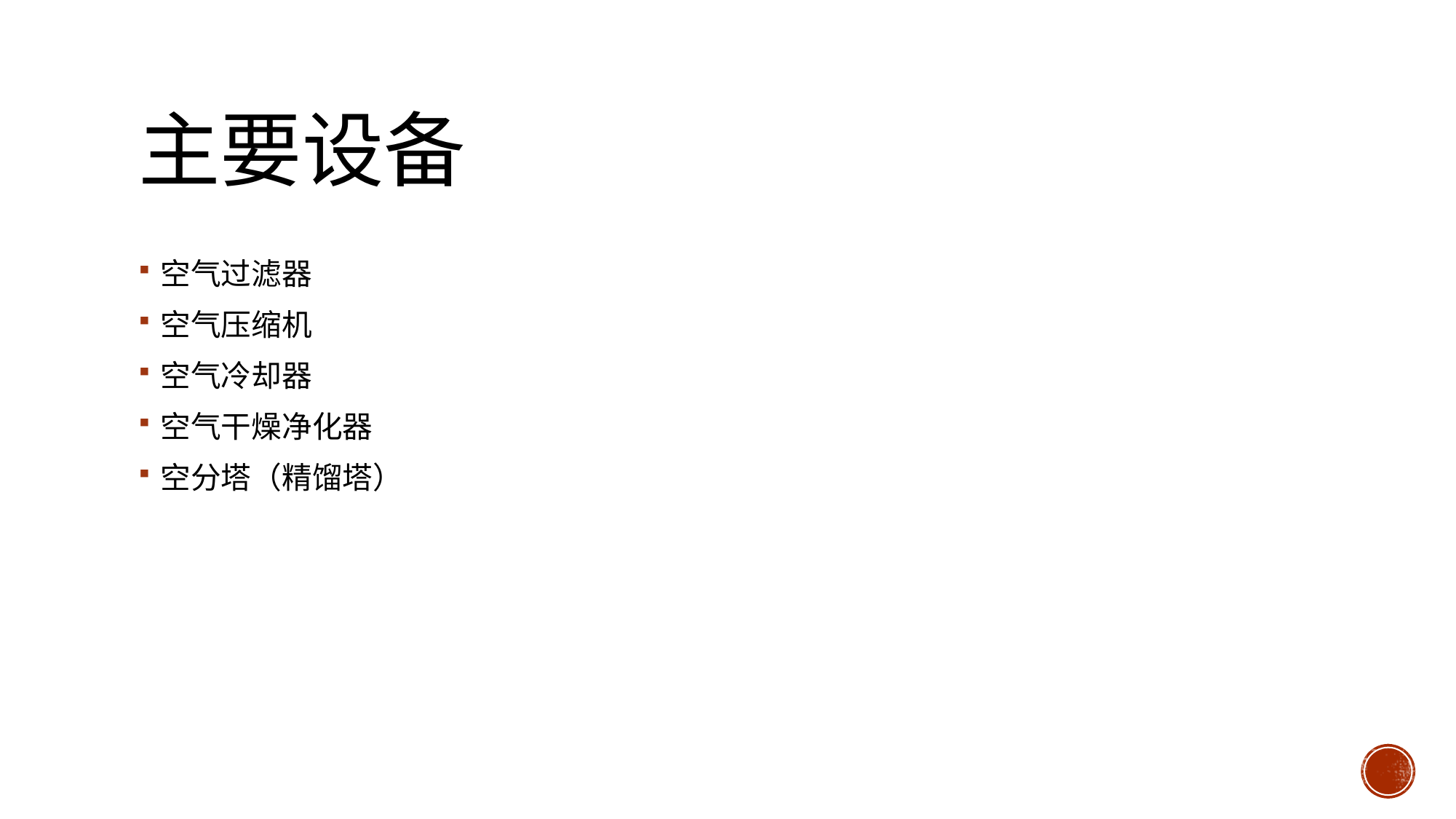

# 主要设备
空气过滤器
空气压缩机
空气冷却器
空气干燥净化器
空分塔（精馏塔）